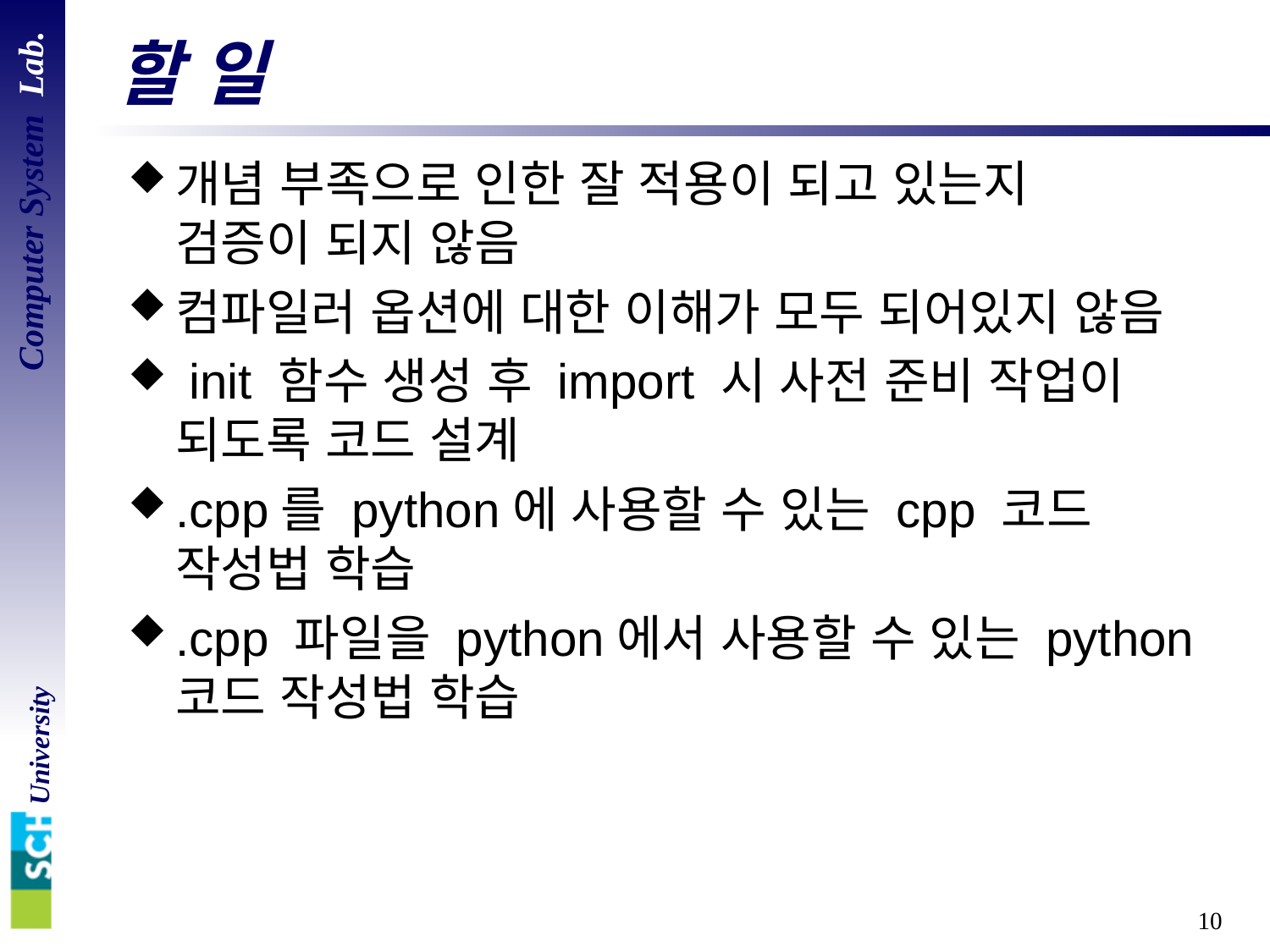

# 할 일
개념 부족으로 인한 잘 적용이 되고 있는지
검증이 되지 않음
컴파일러 옵션에 대한 이해가 모두 되어있지 않음
 init 함수 생성 후 import 시 사전 준비 작업이 되도록 코드 설계
.cpp를 python에 사용할 수 있는 cpp 코드
작성법 학습
.cpp 파일을 python에서 사용할 수 있는 python 코드 작성법 학습